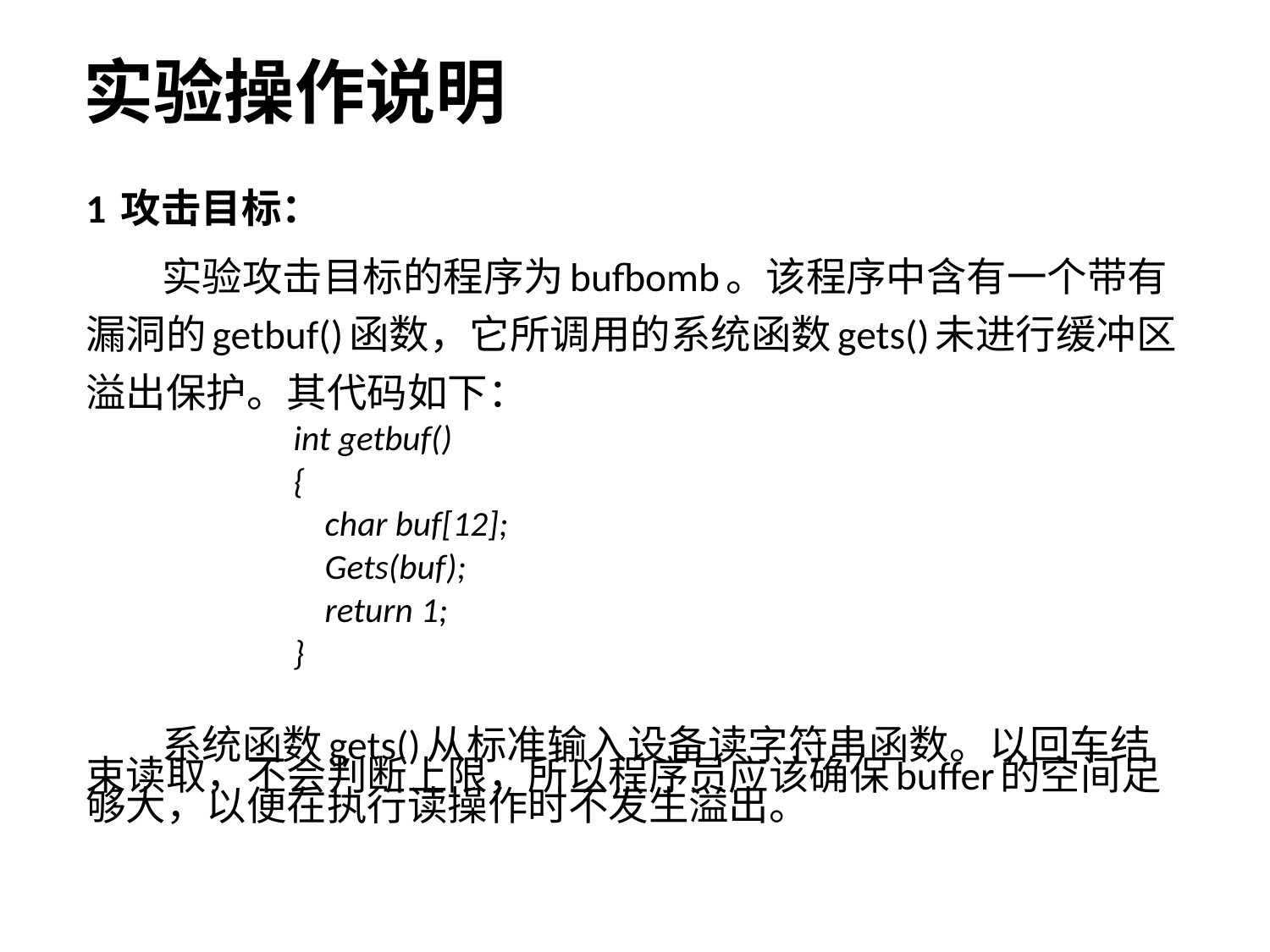

# 实验操作说明
1 攻击目标：
	实验攻击目标的程序为bufbomb。该程序中含有一个带有漏洞的getbuf()函数，它所调用的系统函数gets()未进行缓冲区溢出保护。其代码如下：
int getbuf()
{
    char buf[12];
    Gets(buf);
    return 1;
}

	系统函数gets()从标准输入设备读字符串函数。以回车结束读取，不会判断上限，所以程序员应该确保buffer的空间足够大，以便在执行读操作时不发生溢出。